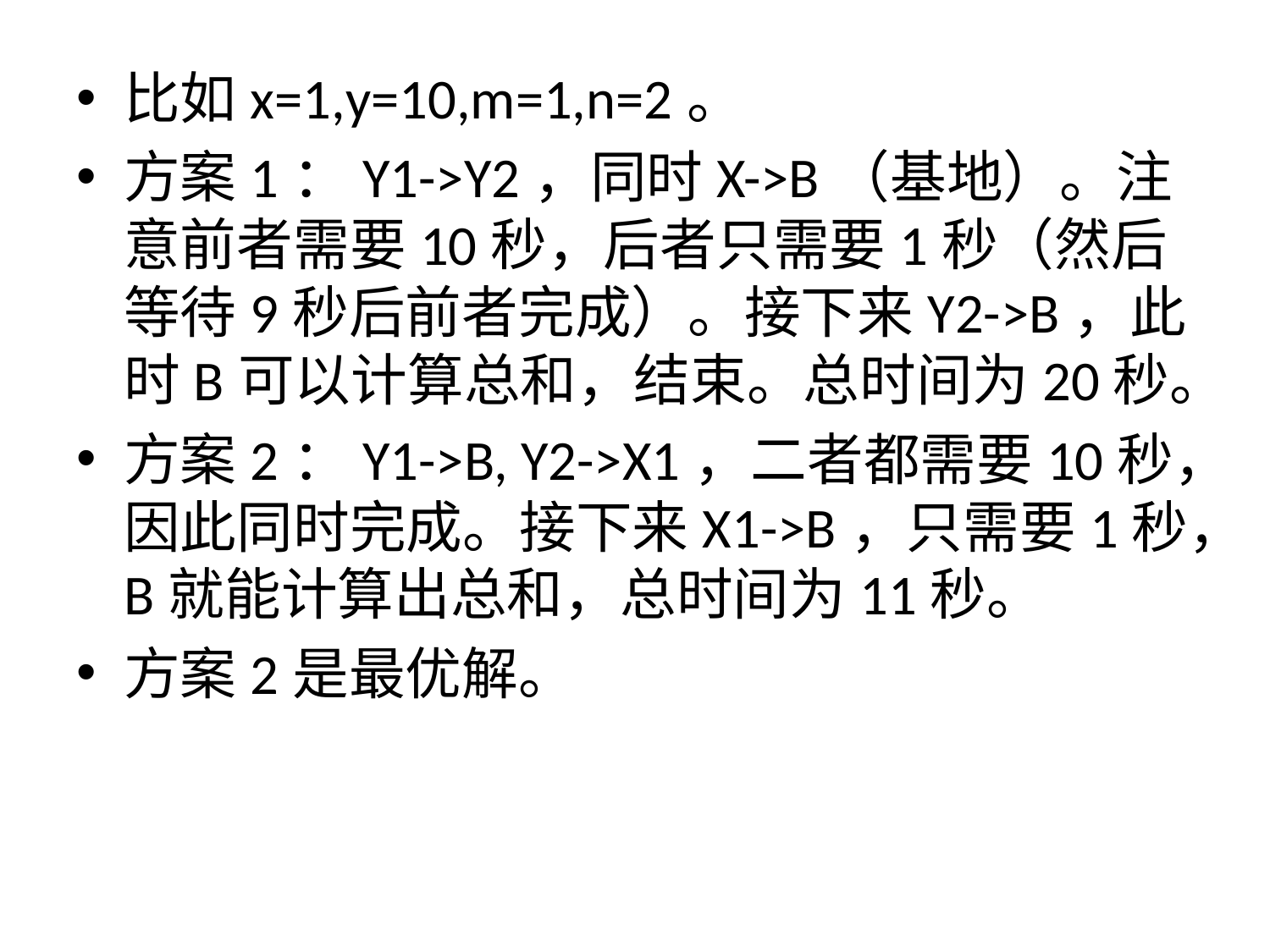

比如x=1,y=10,m=1,n=2。
方案1：Y1->Y2，同时X->B（基地）。注意前者需要10秒，后者只需要1秒（然后等待9秒后前者完成）。接下来Y2->B，此时B可以计算总和，结束。总时间为20秒。
方案2：Y1->B, Y2->X1，二者都需要10秒，因此同时完成。接下来X1->B，只需要1秒，B就能计算出总和，总时间为11秒。
方案2是最优解。